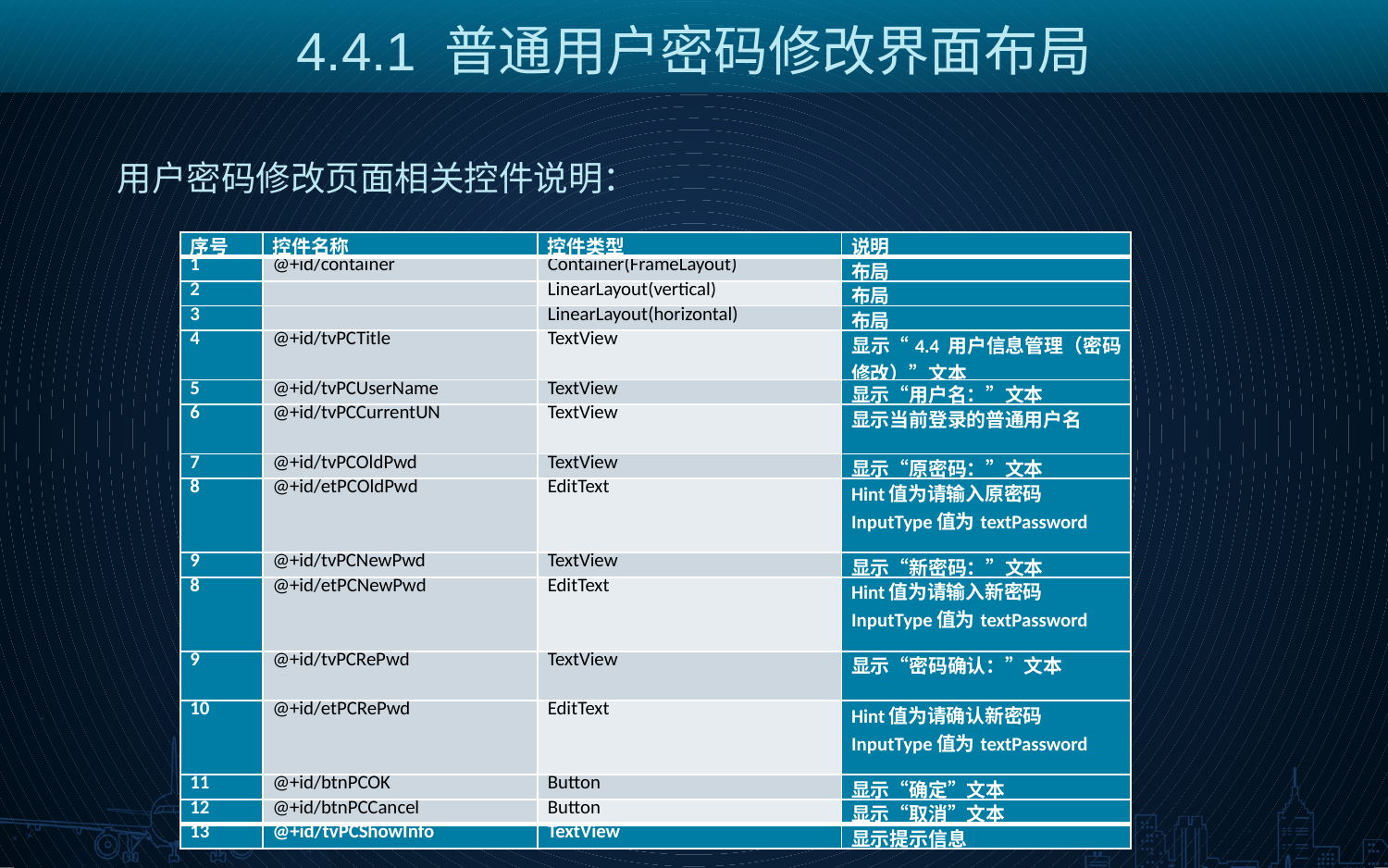

4.4.1 普通用户密码修改界面布局
用户密码修改页面相关控件说明：
| 序号 | 控件名称 | 控件类型 | 说明 |
| --- | --- | --- | --- |
| 1 | @+id/container | Container(FrameLayout) | 布局 |
| 2 |  | LinearLayout(vertical) | 布局 |
| 3 |  | LinearLayout(horizontal) | 布局 |
| 4 | @+id/tvPCTitle | TextView | 显示“4.4 用户信息管理（密码修改）”文本 |
| 5 | @+id/tvPCUserName | TextView | 显示“用户名：”文本 |
| 6 | @+id/tvPCCurrentUN | TextView | 显示当前登录的普通用户名 |
| 7 | @+id/tvPCOldPwd | TextView | 显示“原密码：”文本 |
| 8 | @+id/etPCOldPwd | EditText | Hint值为请输入原密码 InputType值为textPassword |
| 9 | @+id/tvPCNewPwd | TextView | 显示“新密码：”文本 |
| 8 | @+id/etPCNewPwd | EditText | Hint值为请输入新密码 InputType值为textPassword |
| 9 | @+id/tvPCRePwd | TextView | 显示“密码确认：”文本 |
| 10 | @+id/etPCRePwd | EditText | Hint值为请确认新密码 InputType值为textPassword |
| 11 | @+id/btnPCOK | Button | 显示“确定”文本 |
| 12 | @+id/btnPCCancel | Button | 显示“取消”文本 |
| 13 | @+id/tvPCShowInfo | TextView | 显示提示信息 |